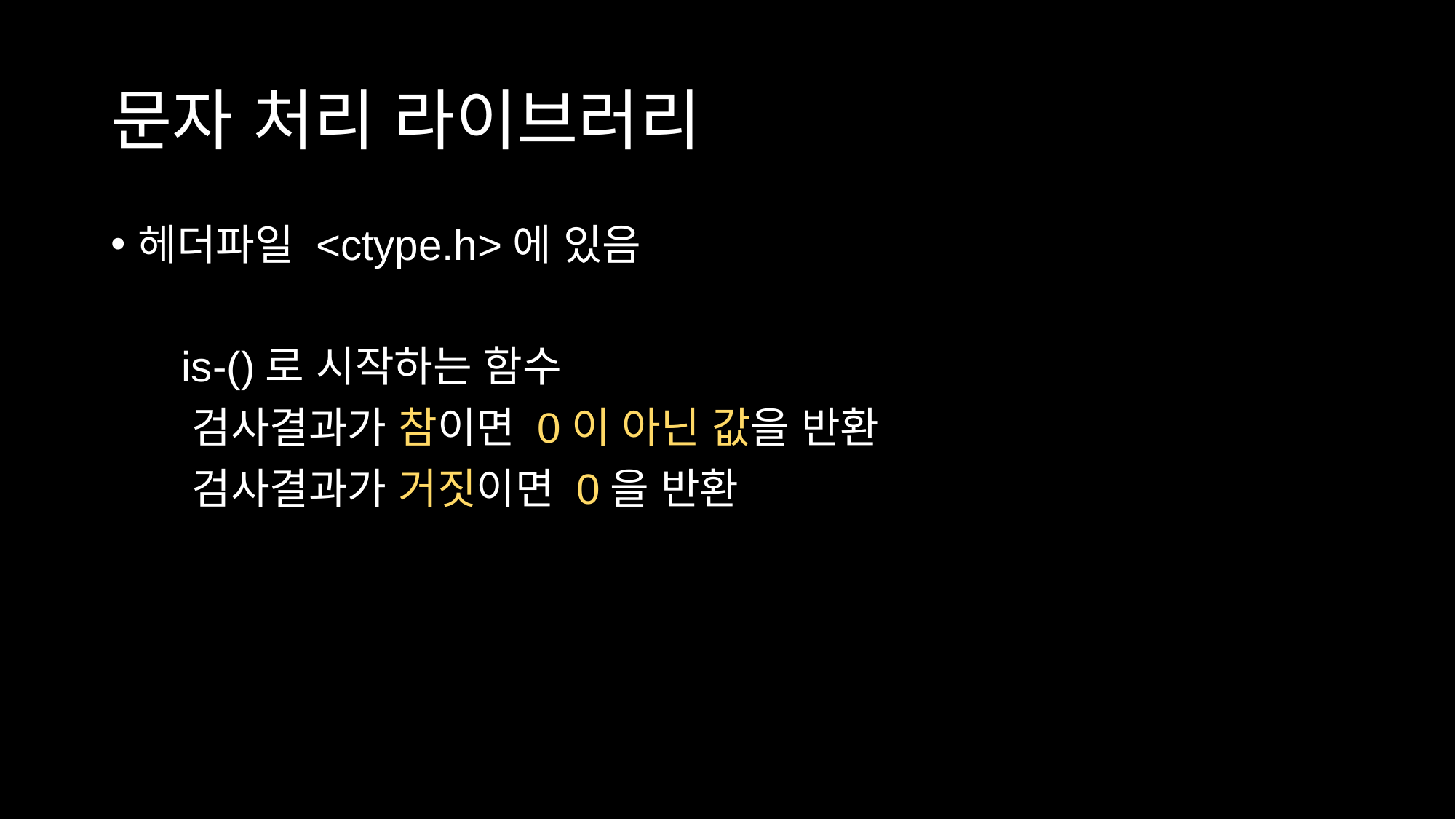

# 문자 처리 라이브러리
헤더파일 <ctype.h>에 있음

      is-()로 시작하는 함수
      검사결과가 참이면 0이 아닌 값을 반환
      검사결과가 거짓이면 0을 반환